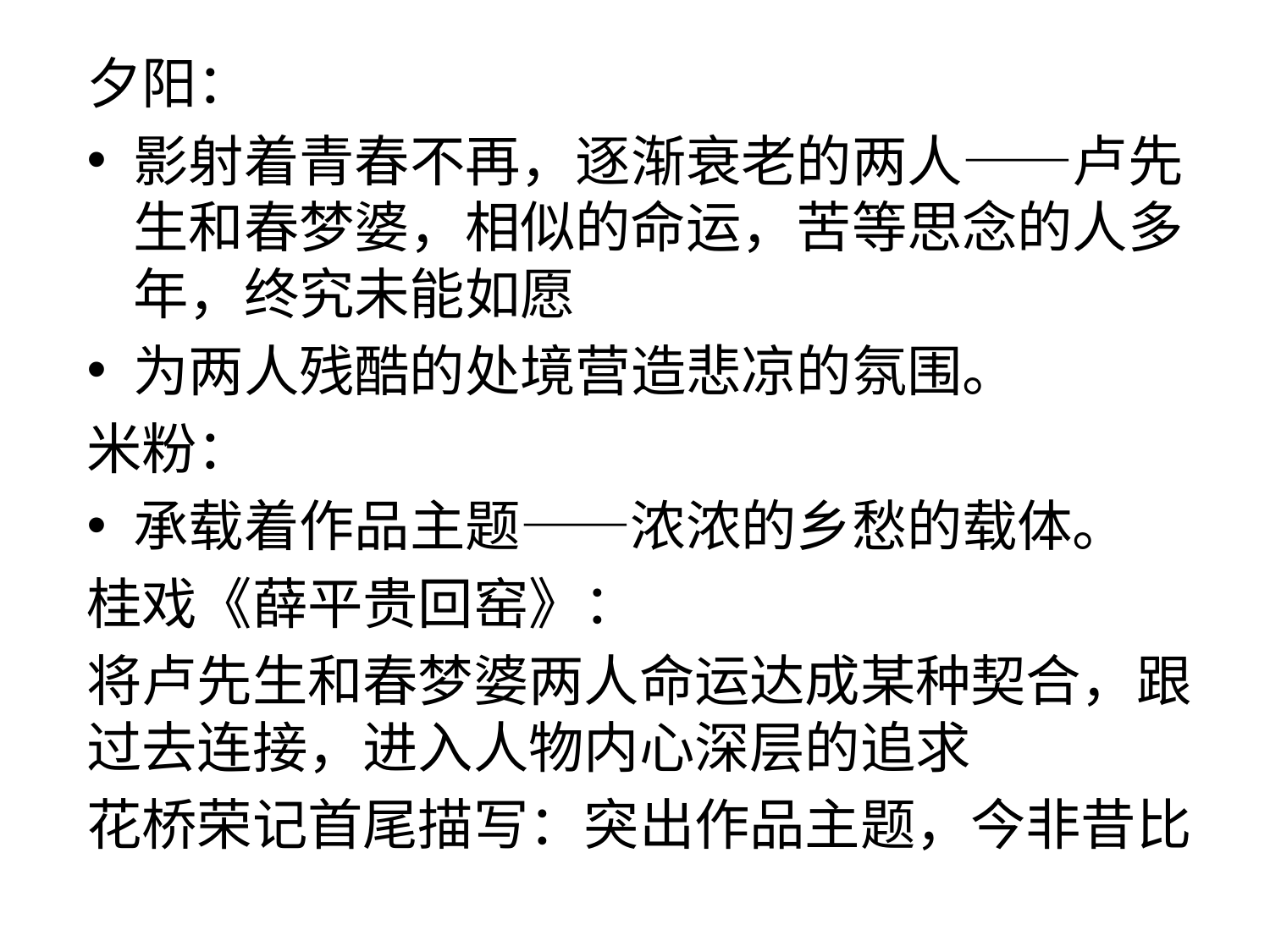

夕阳：
影射着青春不再，逐渐衰老的两人——卢先生和春梦婆，相似的命运，苦等思念的人多年，终究未能如愿
为两人残酷的处境营造悲凉的氛围。
米粉：
承载着作品主题——浓浓的乡愁的载体。
桂戏《薛平贵回窑》：
将卢先生和春梦婆两人命运达成某种契合，跟过去连接，进入人物内心深层的追求
花桥荣记首尾描写：突出作品主题，今非昔比